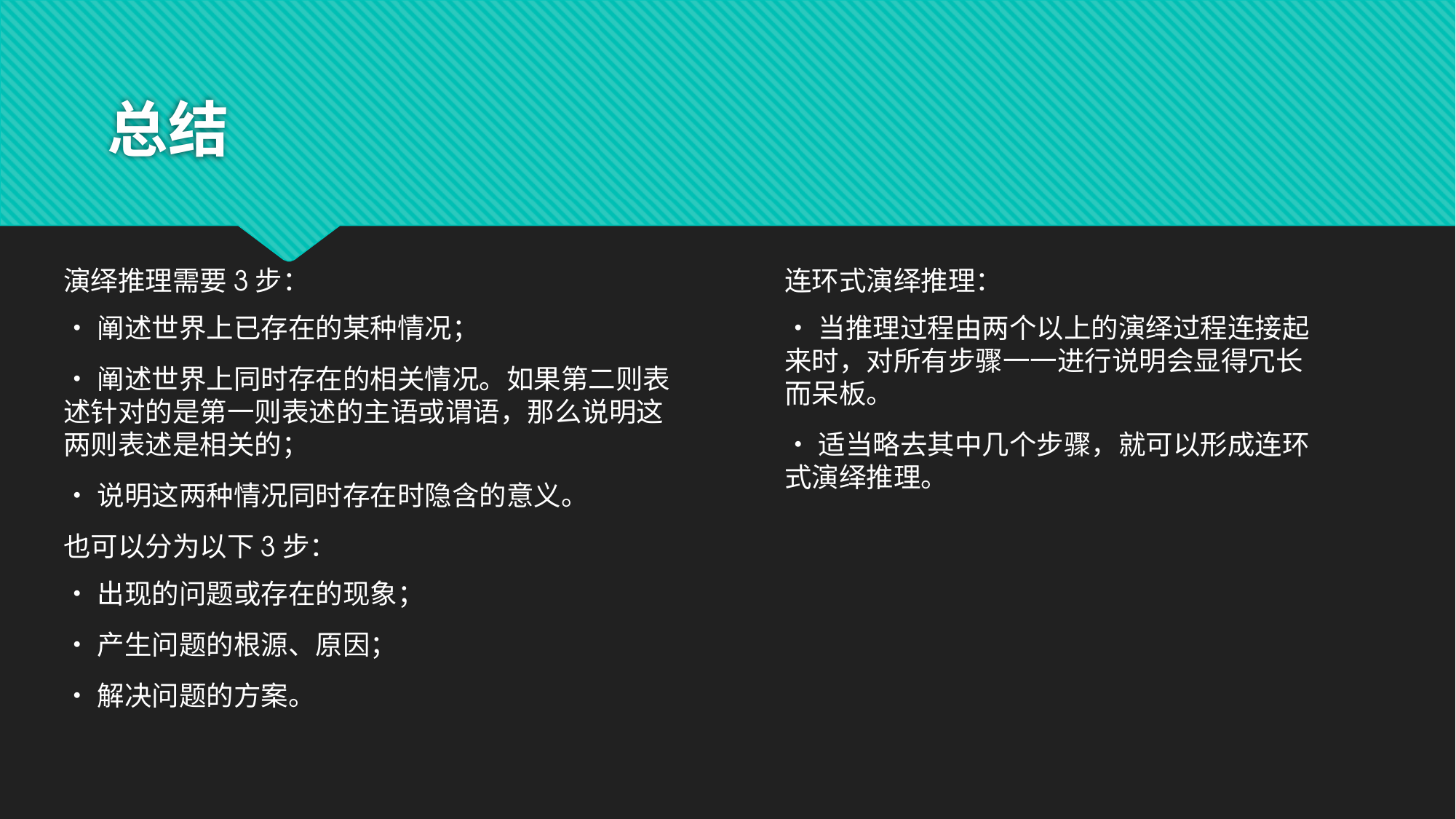

# 总结
演绎推理需要3步：

•阐述世界上已存在的某种情况；

•阐述世界上同时存在的相关情况。如果第二则表述针对的是第一则表述的主语或谓语，那么说明这两则表述是相关的；

•说明这两种情况同时存在时隐含的意义。

也可以分为以下3步：

•出现的问题或存在的现象；

•产生问题的根源、原因；

•解决问题的方案。
连环式演绎推理：

•当推理过程由两个以上的演绎过程连接起来时，对所有步骤一一进行说明会显得冗长而呆板。

•适当略去其中几个步骤，就可以形成连环式演绎推理。